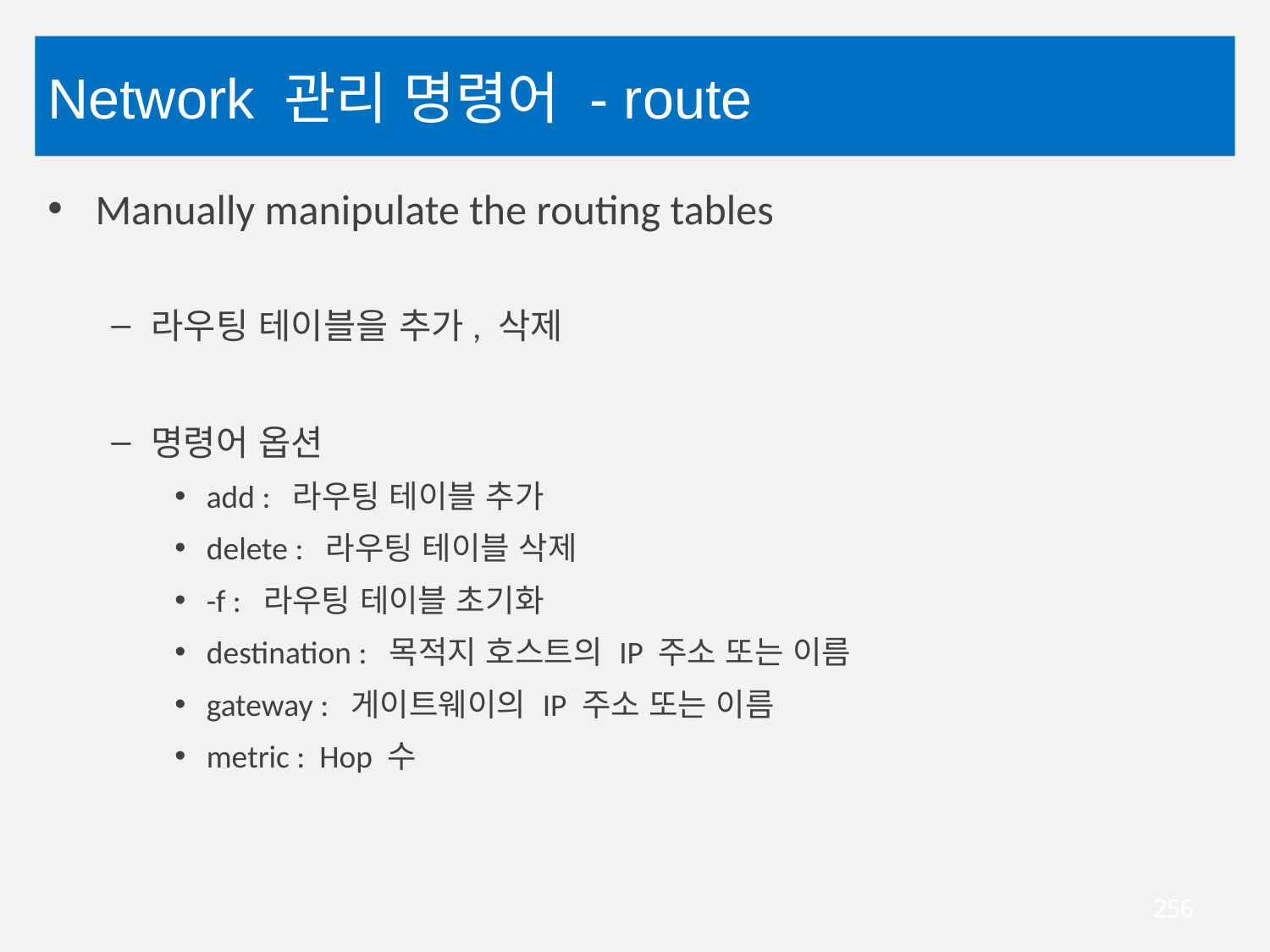

# Network 관리 명령어 - route
Manually manipulate the routing tables

라우팅 테이블을 추가, 삭제

명령어 옵션
add :  라우팅 테이블 추가
delete :  라우팅 테이블 삭제
-f :  라우팅 테이블 초기화
destination :  목적지 호스트의 IP 주소 또는 이름
gateway :  게이트웨이의 IP 주소 또는 이름
metric :  Hop 수
256